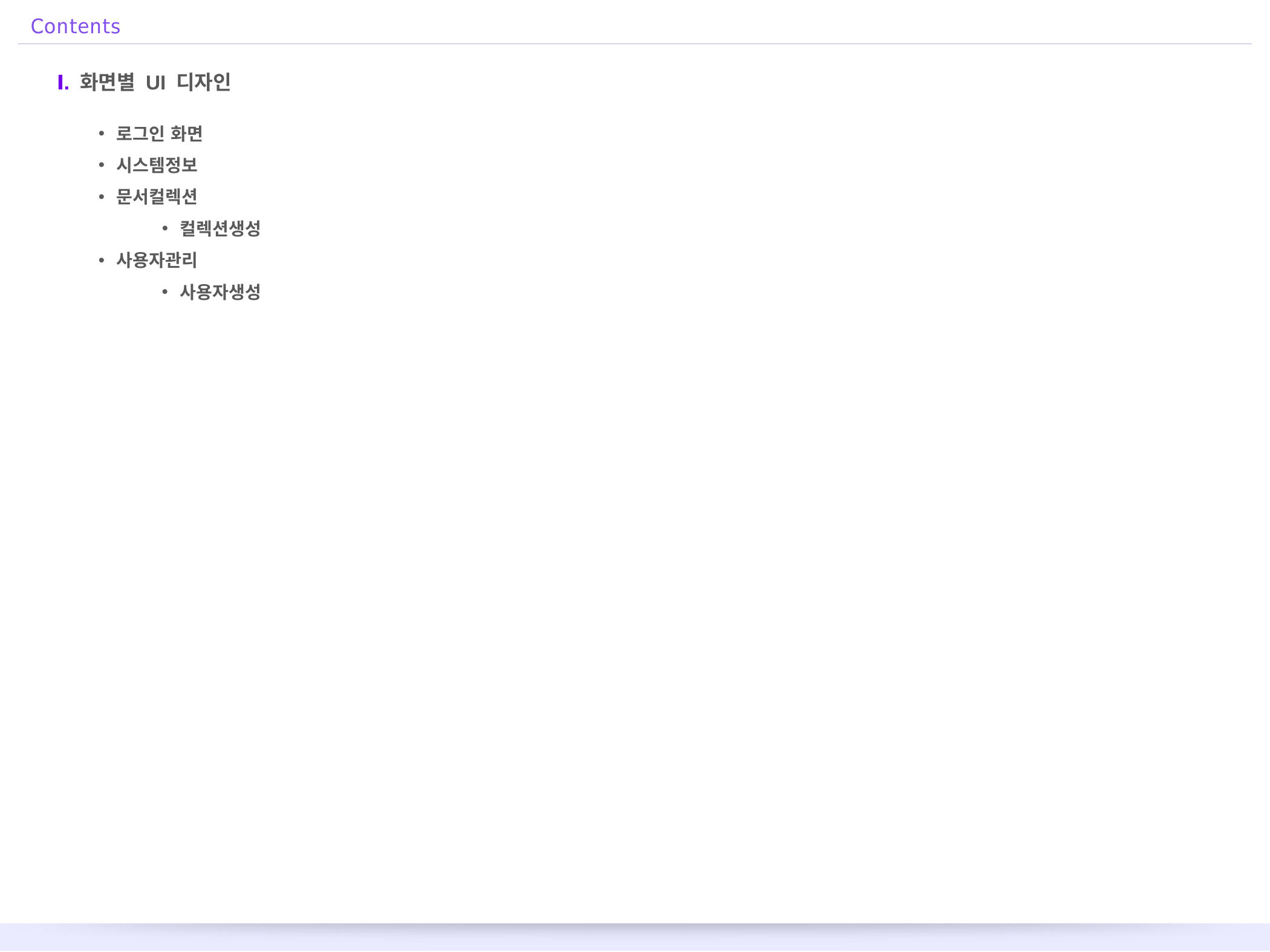

# Contents
Ⅰ. 화면별 UI 디자인
로그인 화면
시스템정보
문서컬렉션
컬렉션생성
사용자관리
사용자생성